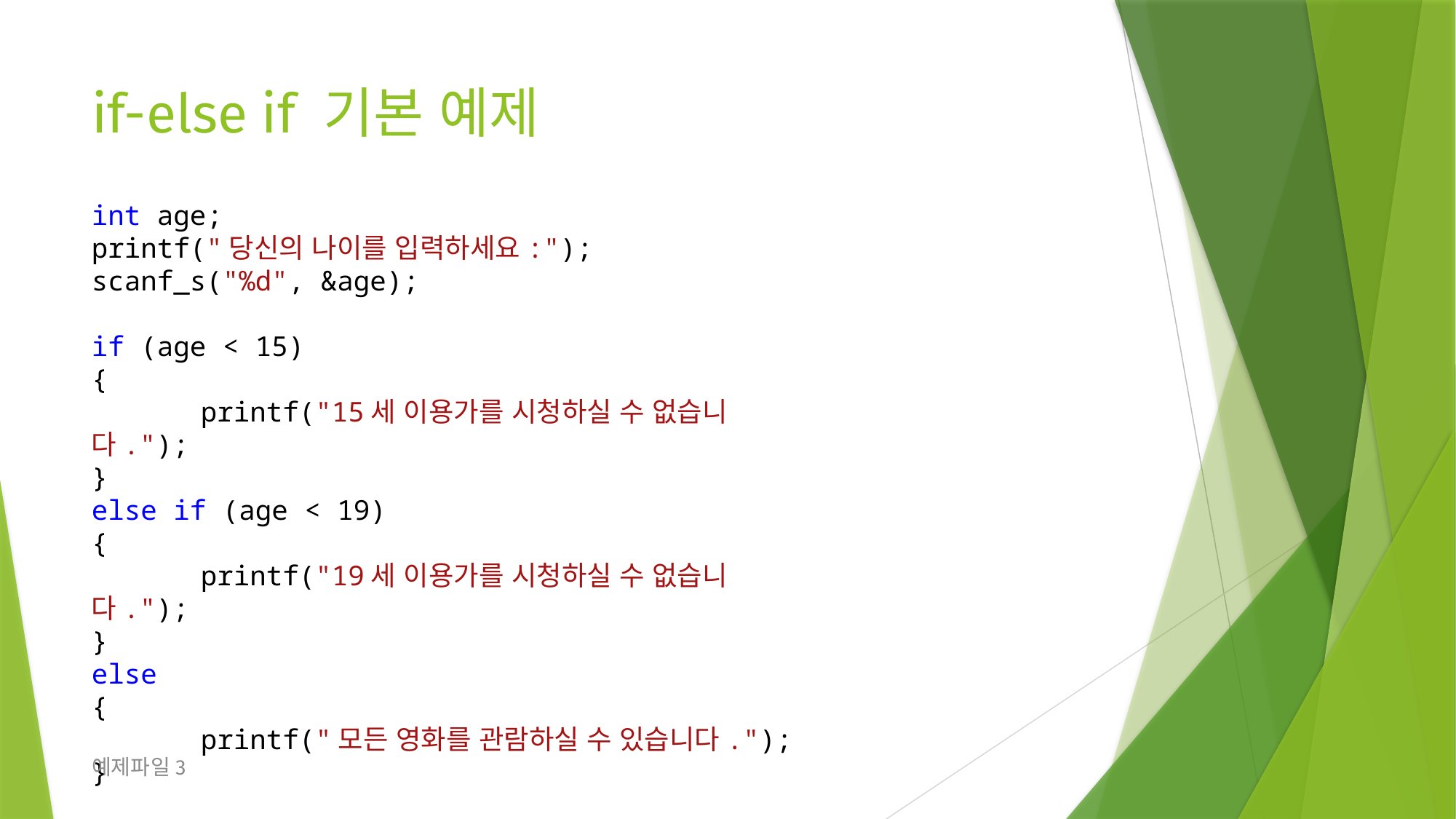

# if-else if 기본 예제
int age;
printf("당신의 나이를 입력하세요:");
scanf_s("%d", &age);

if (age < 15)
{
	printf("15세 이용가를 시청하실 수 없습니다.");
}
else if (age < 19)
{
	printf("19세 이용가를 시청하실 수 없습니다.");
}
else
{
	printf("모든 영화를 관람하실 수 있습니다.");
}
예제파일3